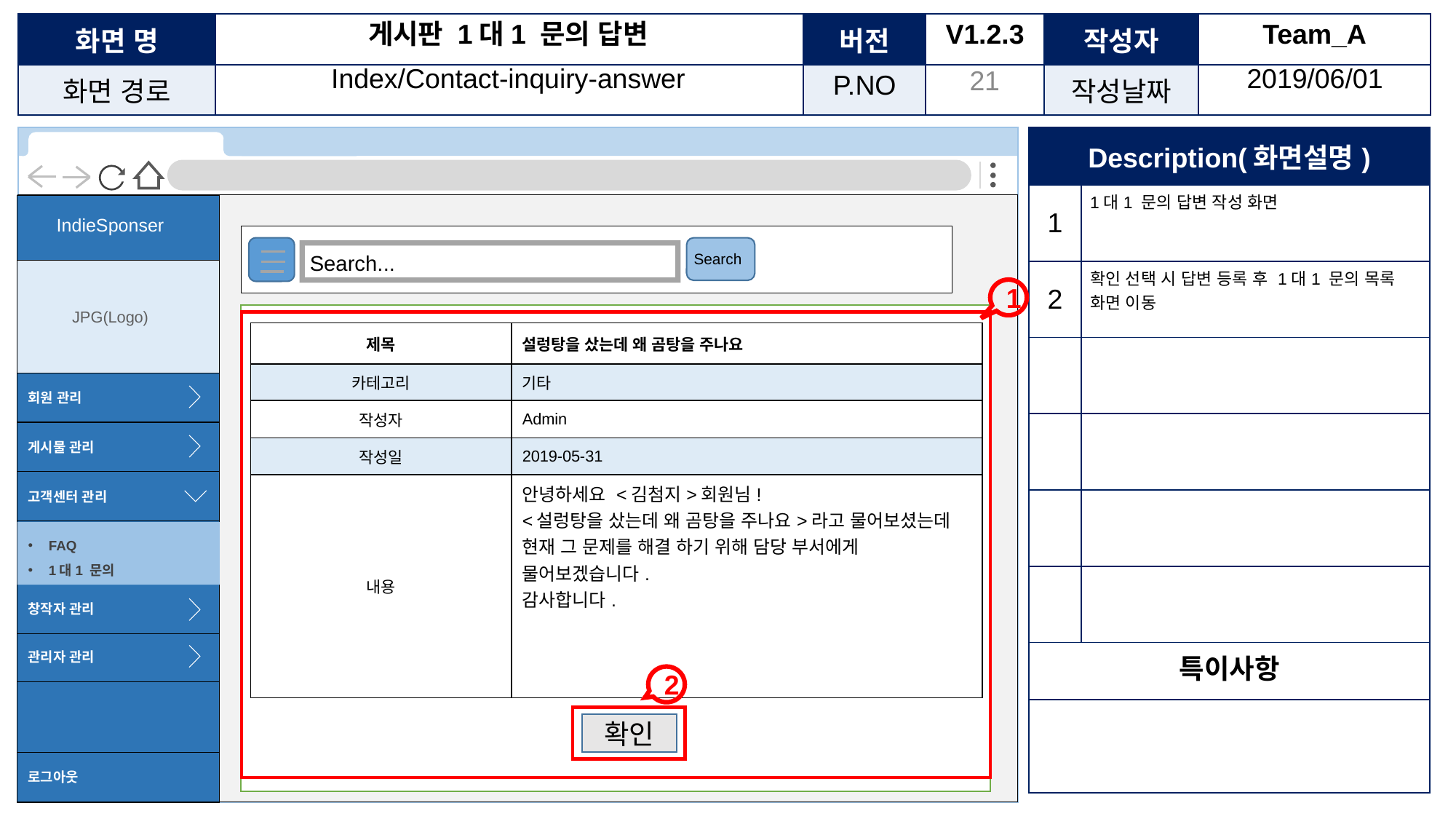

게시판 1대1 문의 답변
21
Index/Contact-inquiry-answer
2019/06/01
| Description(화면설명) |  |
| --- | --- |
| 1 | 1대1 문의 답변 작성 화면 |
| 2 | 확인 선택 시 답변 등록 후 1대1 문의 목록 화면 이동 |
|  |  |
|  |  |
|  |  |
|  |  |
| 특이사항 |  |
|  |  |

Search

Search...
1

| 제목 | 설렁탕을 샀는데 왜 곰탕을 주나요 |
| --- | --- |
| 카테고리 | 기타 |
| 작성자 | Admin |
| 작성일 | 2019-05-31 |
| 내용 | 안녕하세요 <김첨지>회원님! <설렁탕을 샀는데 왜 곰탕을 주나요>라고 물어보셨는데 현재 그 문제를 해결 하기 위해 담당 부서에게 물어보겠습니다. 감사합니다. |
2

확인